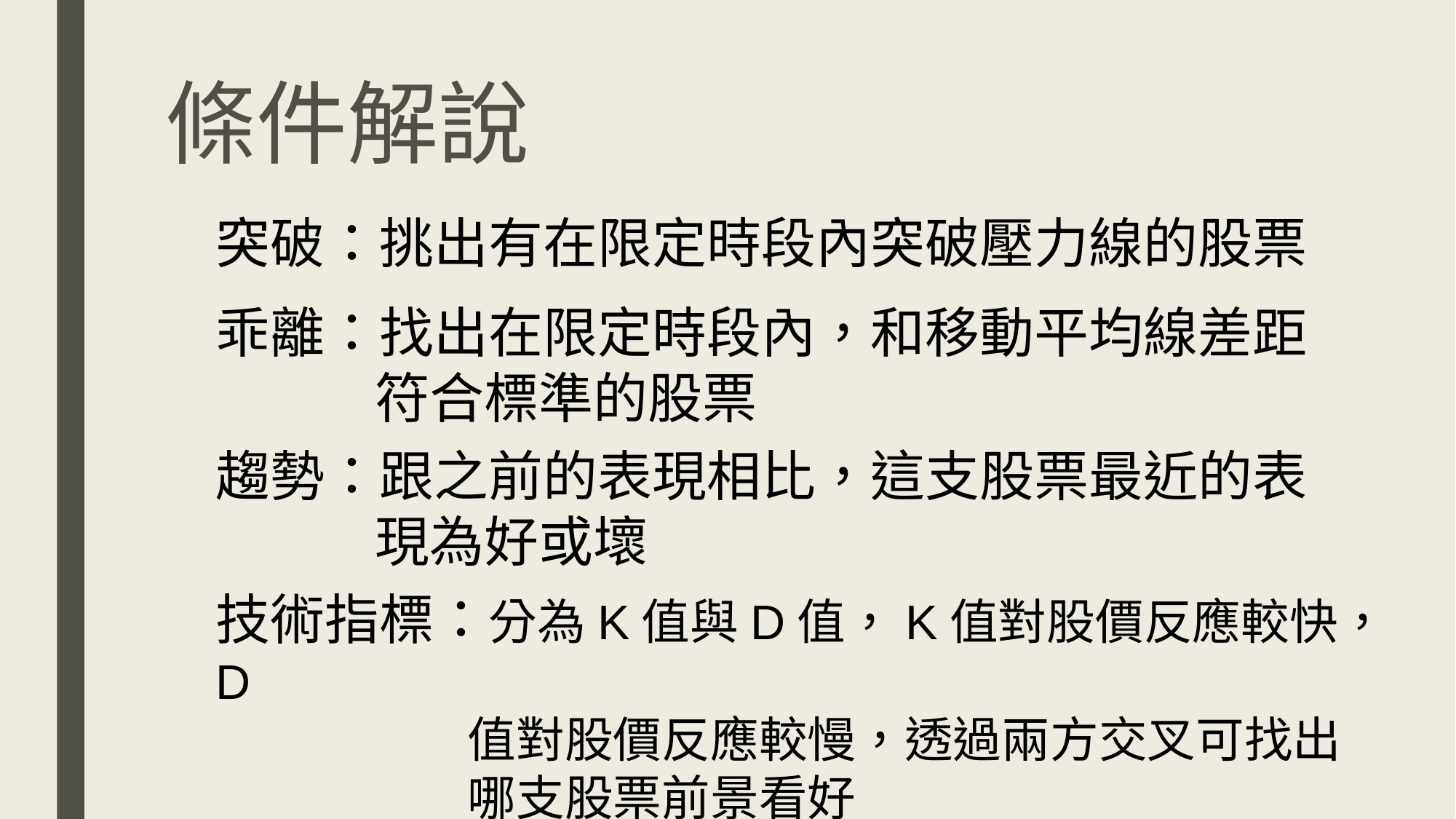

# 條件解說
突破：挑出有在限定時段內突破壓力線的股票
乖離：找出在限定時段內，和移動平均線差距
            符合標準的股票
趨勢：跟之前的表現相比，這支股票最近的表
            現為好或壞
技術指標：分為K值與D值，K值對股價反應較快，D
                      值對股價反應較慢，透過兩方交叉可找出
                      哪支股票前景看好